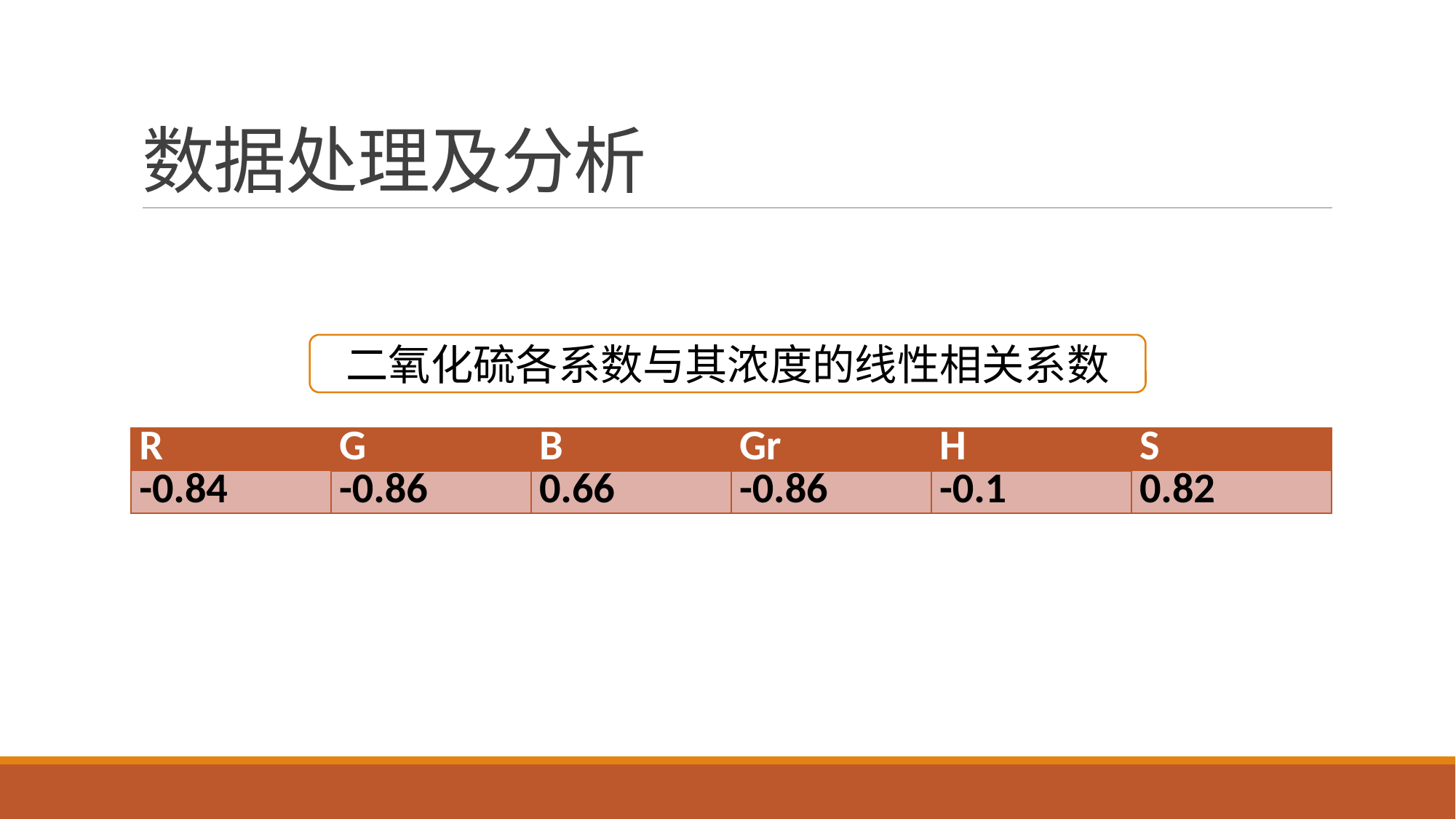

# 数据处理及分析
二氧化硫各系数与其浓度的线性相关系数
| R | G | B | Gr | H | S |
| --- | --- | --- | --- | --- | --- |
| -0.84 | -0.86 | 0.66 | -0.86 | -0.1 | 0.82 |